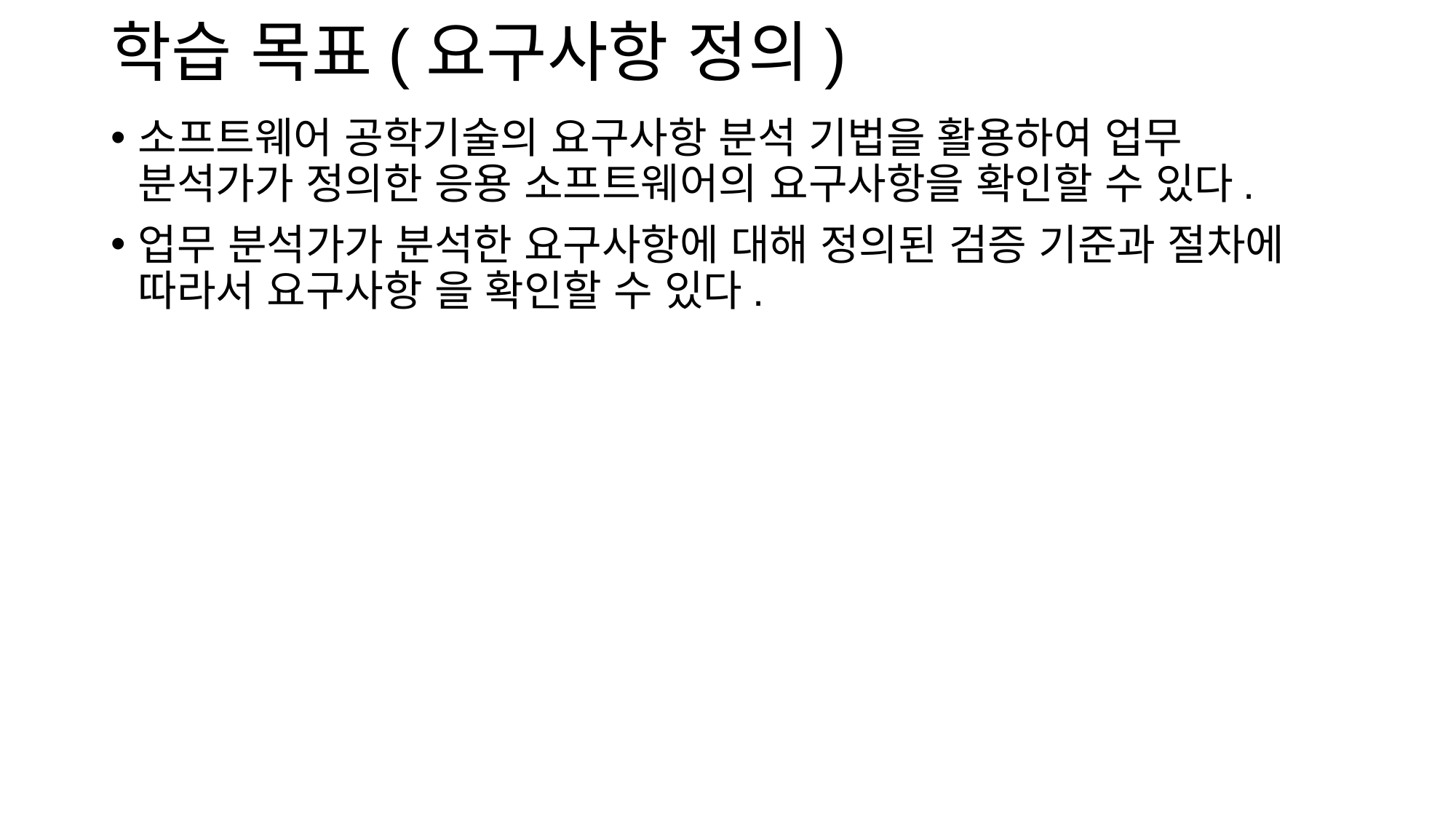

# 학습 목표(요구사항 정의)
소프트웨어 공학기술의 요구사항 분석 기법을 활용하여 업무 분석가가 정의한 응용 소프트웨어의 요구사항을 확인할 수 있다.
업무 분석가가 분석한 요구사항에 대해 정의된 검증 기준과 절차에 따라서 요구사항 을 확인할 수 있다.